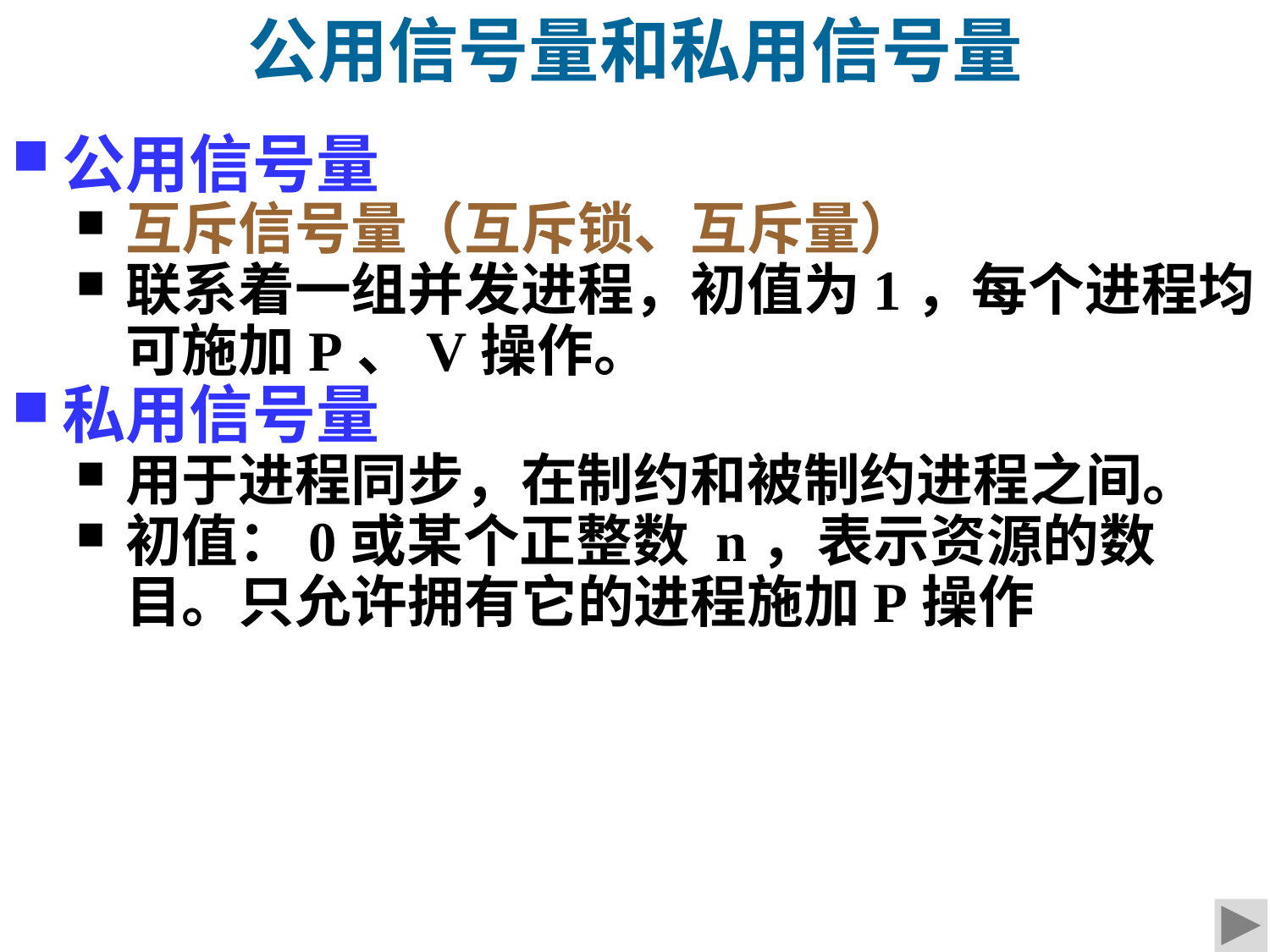

公用信号量和私用信号量
公用信号量
互斥信号量（互斥锁、互斥量）
联系着一组并发进程，初值为1，每个进程均可施加P、V操作。
私用信号量
用于进程同步，在制约和被制约进程之间。
初值：0或某个正整数 n，表示资源的数目。只允许拥有它的进程施加P操作

2021/9/29

第 19 页